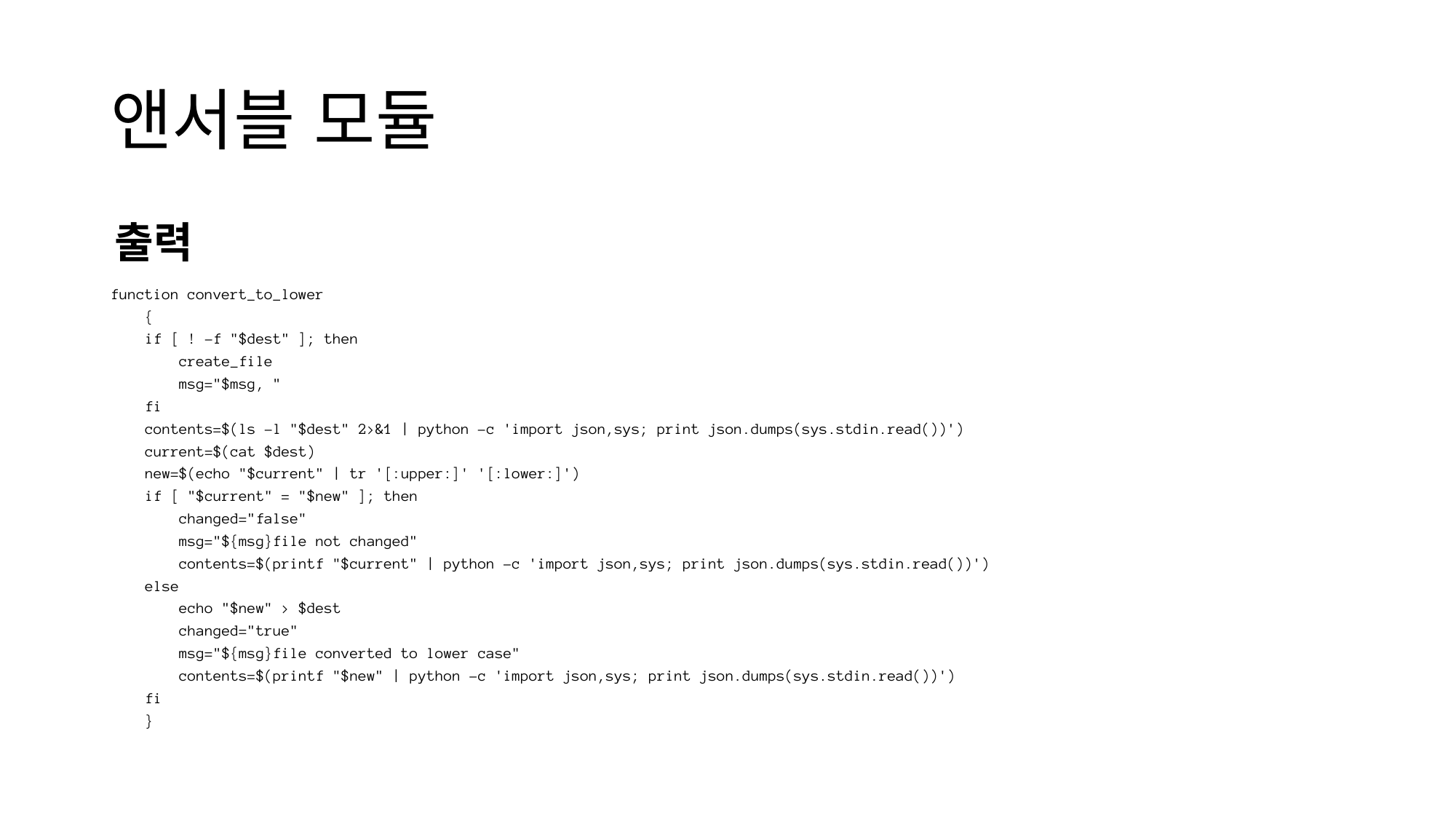

# 앤서블 모듈
출력
function convert_to_lower
    {
    if [ ! -f "$dest" ]; then
        create_file
        msg="$msg, "
    fi
    contents=$(ls -l "$dest" 2>&1 | python -c 'import json,sys; print json.dumps(sys.stdin.read())')
    current=$(cat $dest)
    new=$(echo "$current" | tr '[:upper:]' '[:lower:]')
    if [ "$current" = "$new" ]; then
        changed="false"
        msg="${msg}file not changed"
        contents=$(printf "$current" | python -c 'import json,sys; print json.dumps(sys.stdin.read())')
    else
        echo "$new" > $dest
        changed="true"
        msg="${msg}file converted to lower case"
        contents=$(printf "$new" | python -c 'import json,sys; print json.dumps(sys.stdin.read())')
    fi
    }